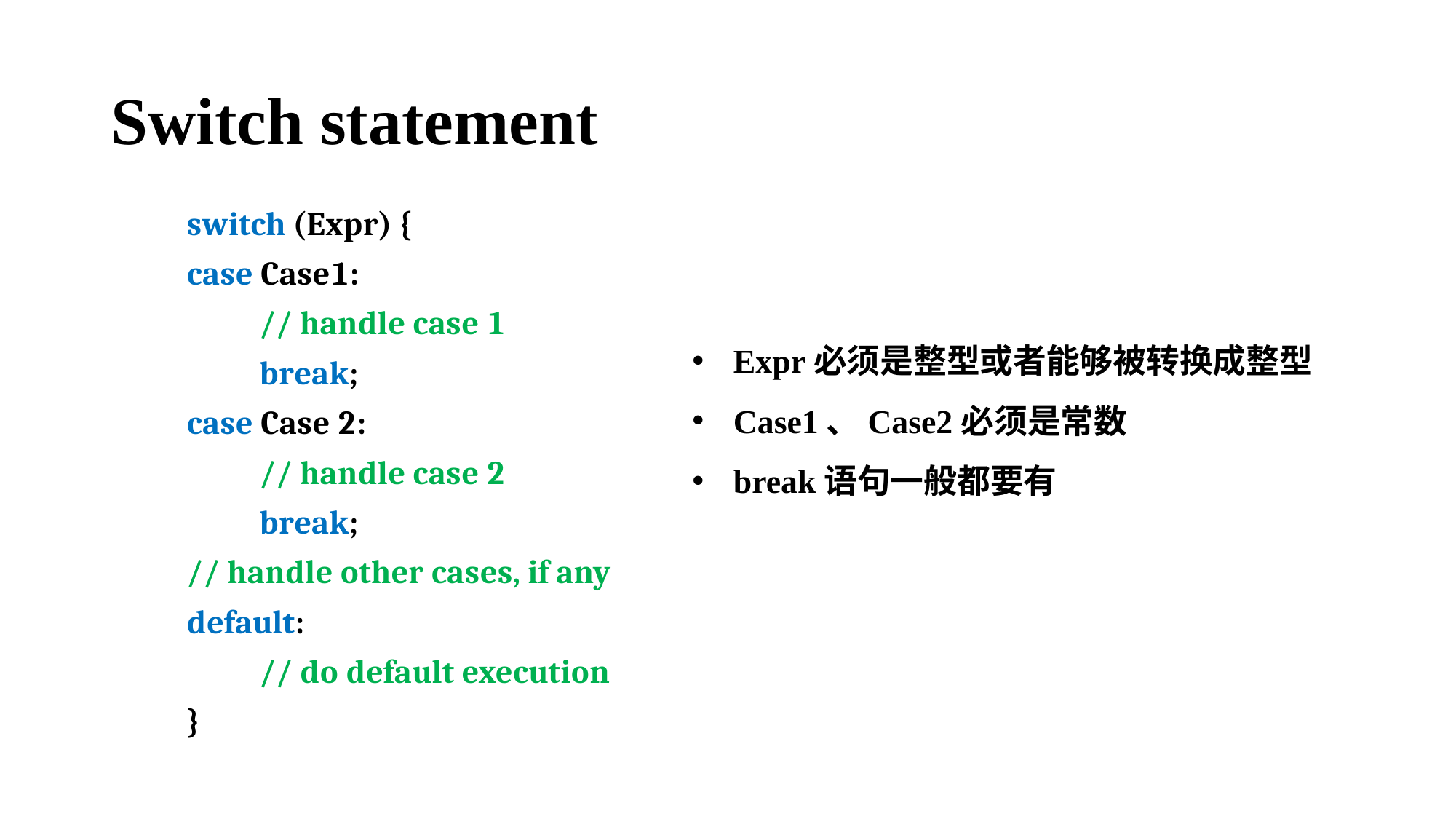

# Switch statement
switch (Expr) {
case Case1:
          // handle case 1
          break;
case Case 2:
          // handle case 2
          break;
// handle other cases, if any
default:
          // do default execution
}
Expr必须是整型或者能够被转换成整型
Case1、Case2必须是常数
break语句一般都要有